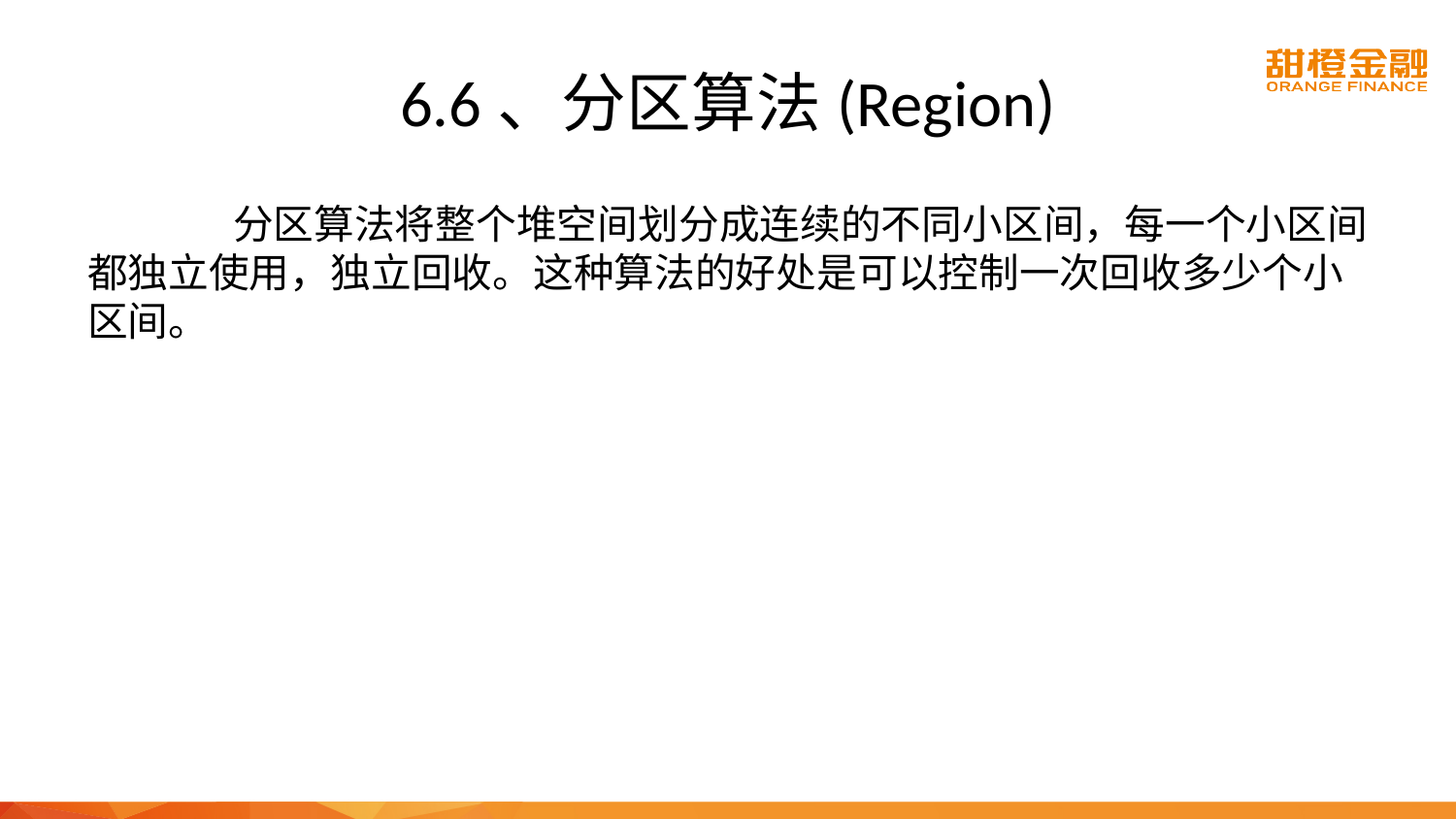

# 6.6、分区算法(Region)
	分区算法将整个堆空间划分成连续的不同小区间，每一个小区间都独立使用，独立回收。这种算法的好处是可以控制一次回收多少个小区间。